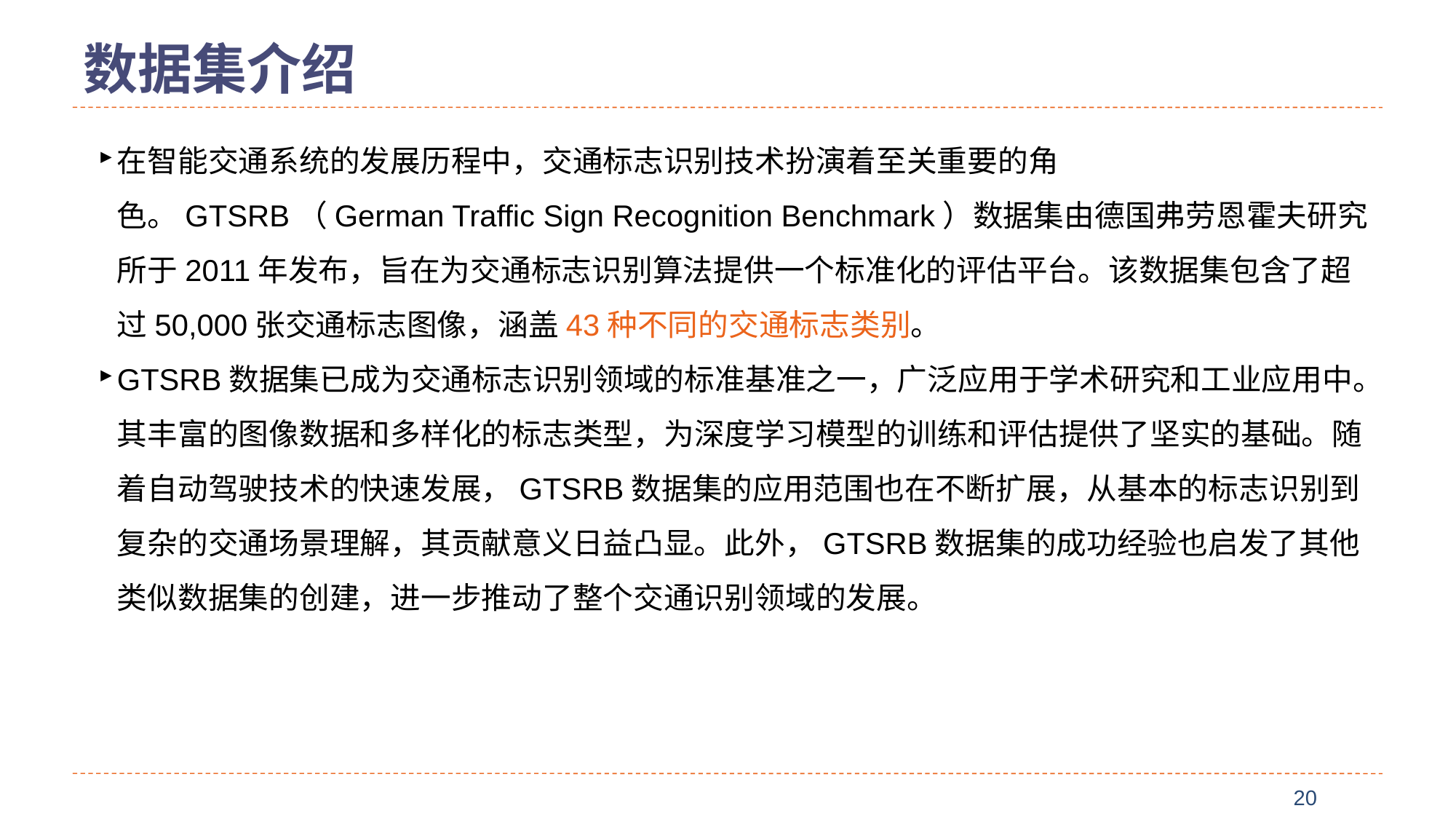

# 数据集介绍
在智能交通系统的发展历程中，交通标志识别技术扮演着至关重要的角色。GTSRB（German Traffic Sign Recognition Benchmark）数据集由德国弗劳恩霍夫研究所于2011年发布，旨在为交通标志识别算法提供一个标准化的评估平台。该数据集包含了超过50,000张交通标志图像，涵盖43种不同的交通标志类别。
GTSRB数据集已成为交通标志识别领域的标准基准之一，广泛应用于学术研究和工业应用中。其丰富的图像数据和多样化的标志类型，为深度学习模型的训练和评估提供了坚实的基础。随着自动驾驶技术的快速发展，GTSRB数据集的应用范围也在不断扩展，从基本的标志识别到复杂的交通场景理解，其贡献意义日益凸显。此外，GTSRB数据集的成功经验也启发了其他类似数据集的创建，进一步推动了整个交通识别领域的发展。